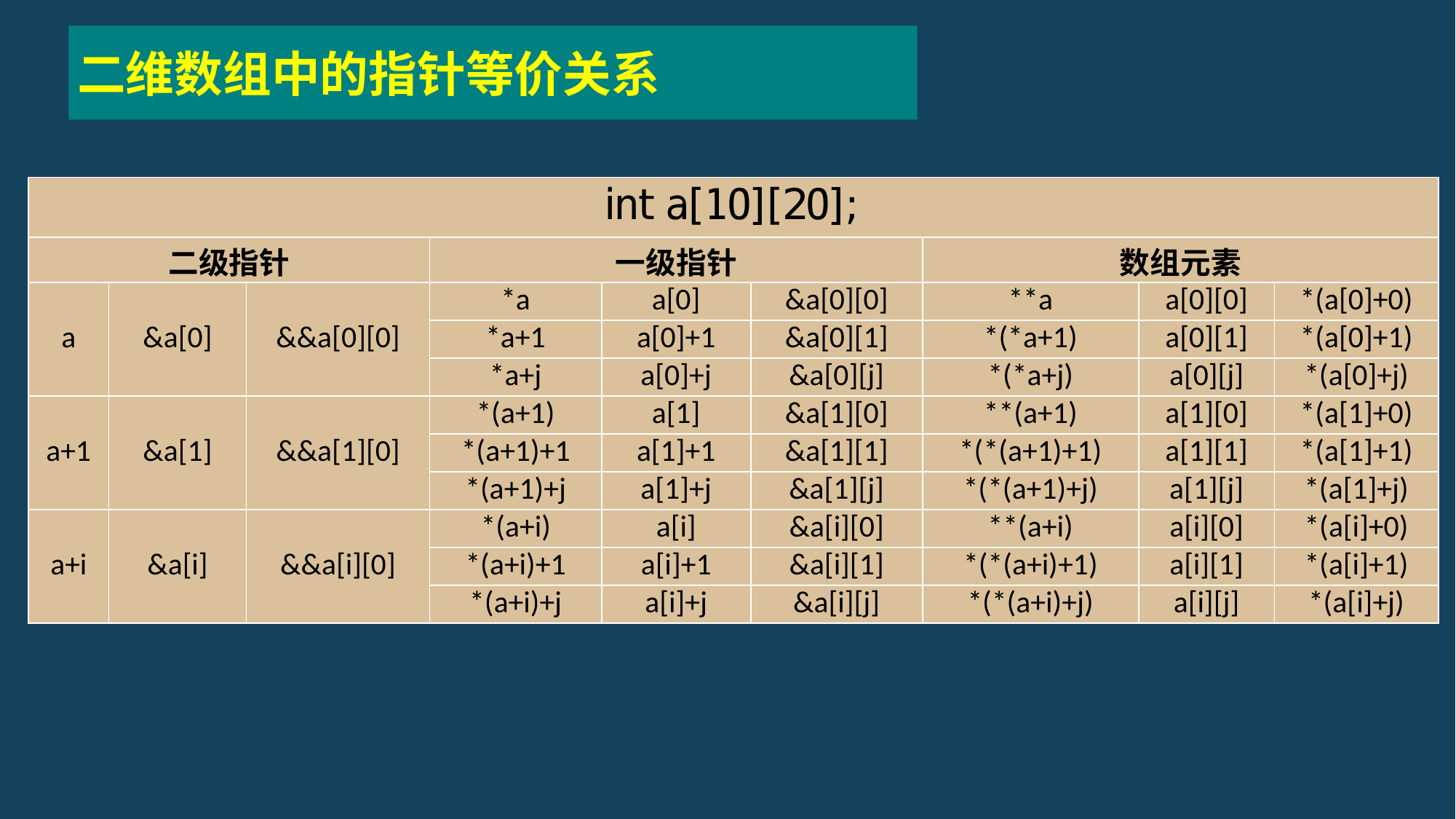

二维数组中的指针等价关系
| int a[10][20]; |  |  |  |  |  |  |  |  |
| --- | --- | --- | --- | --- | --- | --- | --- | --- |
| 二级指针 |  |  | 一级指针 |  |  | 数组元素 |  |  |
| a | &a[0] | &&a[0][0] | \*a | a[0] | &a[0][0] | \*\*a | a[0][0] | \*(a[0]+0) |
|  |  |  | \*a+1 | a[0]+1 | &a[0][1] | \*(\*a+1) | a[0][1] | \*(a[0]+1) |
|  |  |  | \*a+j | a[0]+j | &a[0][j] | \*(\*a+j) | a[0][j] | \*(a[0]+j) |
| a+1 | &a[1] | &&a[1][0] | \*(a+1) | a[1] | &a[1][0] | \*\*(a+1) | a[1][0] | \*(a[1]+0) |
|  |  |  | \*(a+1)+1 | a[1]+1 | &a[1][1] | \*(\*(a+1)+1) | a[1][1] | \*(a[1]+1) |
|  |  |  | \*(a+1)+j | a[1]+j | &a[1][j] | \*(\*(a+1)+j) | a[1][j] | \*(a[1]+j) |
| a+i | &a[i] | &&a[i][0] | \*(a+i) | a[i] | &a[i][0] | \*\*(a+i) | a[i][0] | \*(a[i]+0) |
|  |  |  | \*(a+i)+1 | a[i]+1 | &a[i][1] | \*(\*(a+i)+1) | a[i][1] | \*(a[i]+1) |
|  |  |  | \*(a+i)+j | a[i]+j | &a[i][j] | \*(\*(a+i)+j) | a[i][j] | \*(a[i]+j) |